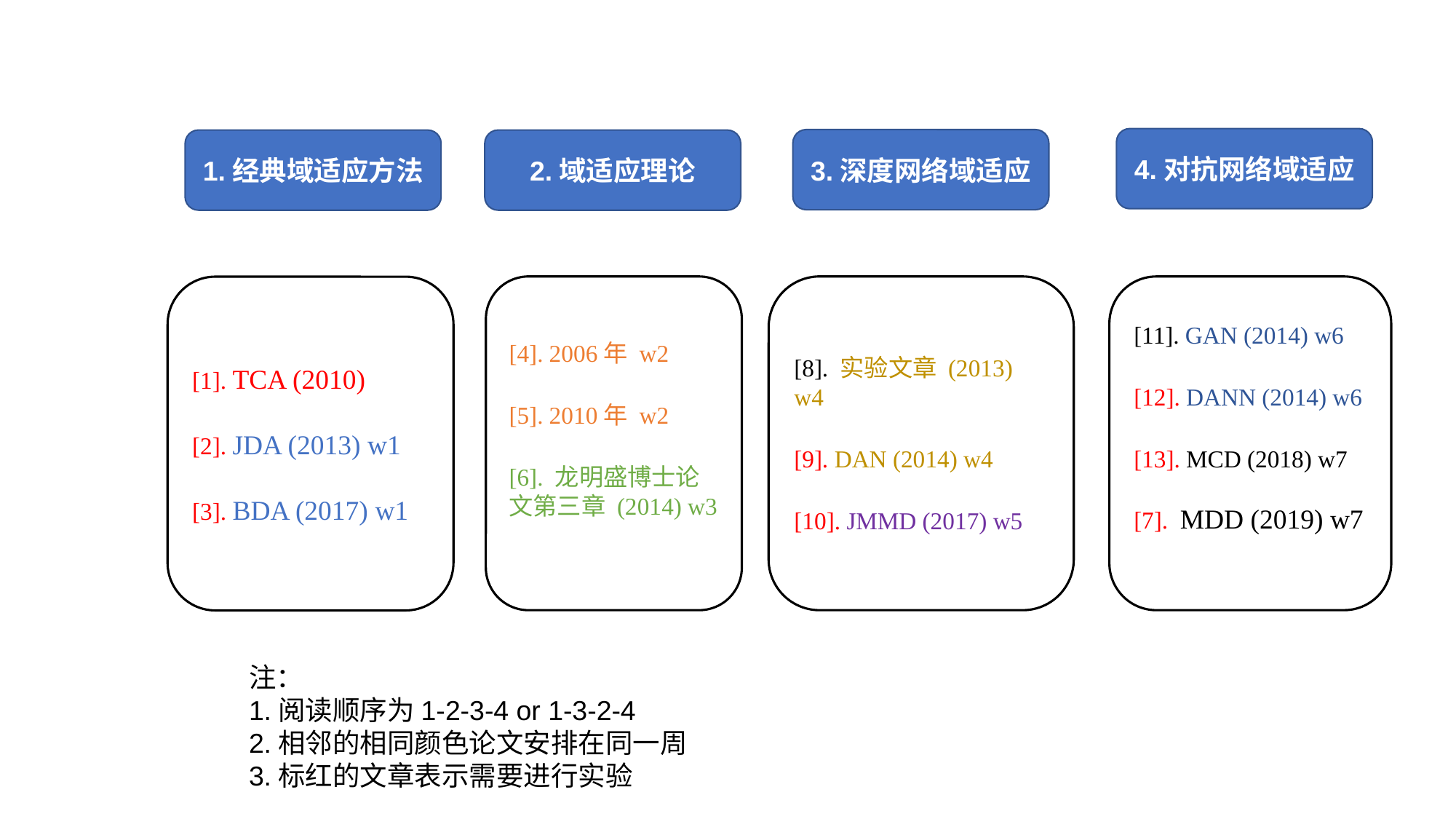

4.对抗网络域适应
3.深度网络域适应
1.经典域适应方法
2.域适应理论
[4]. 2006年 w2

[5]. 2010年 w2

[6]. 龙明盛博士论文第三章 (2014) w3

[8]. 实验文章 (2013) w4

[9]. DAN (2014) w4

[10]. JMMD (2017) w5
[11]. GAN (2014) w6

[12]. DANN (2014) w6

[13]. MCD (2018) w7

[7].  MDD (2019) w7

[1]. TCA (2010)

[2]. JDA (2013) w1

[3]. BDA (2017) w1
注：
1.阅读顺序为1-2-3-4 or 1-3-2-4
2.相邻的相同颜色论文安排在同一周
3.标红的文章表示需要进行实验